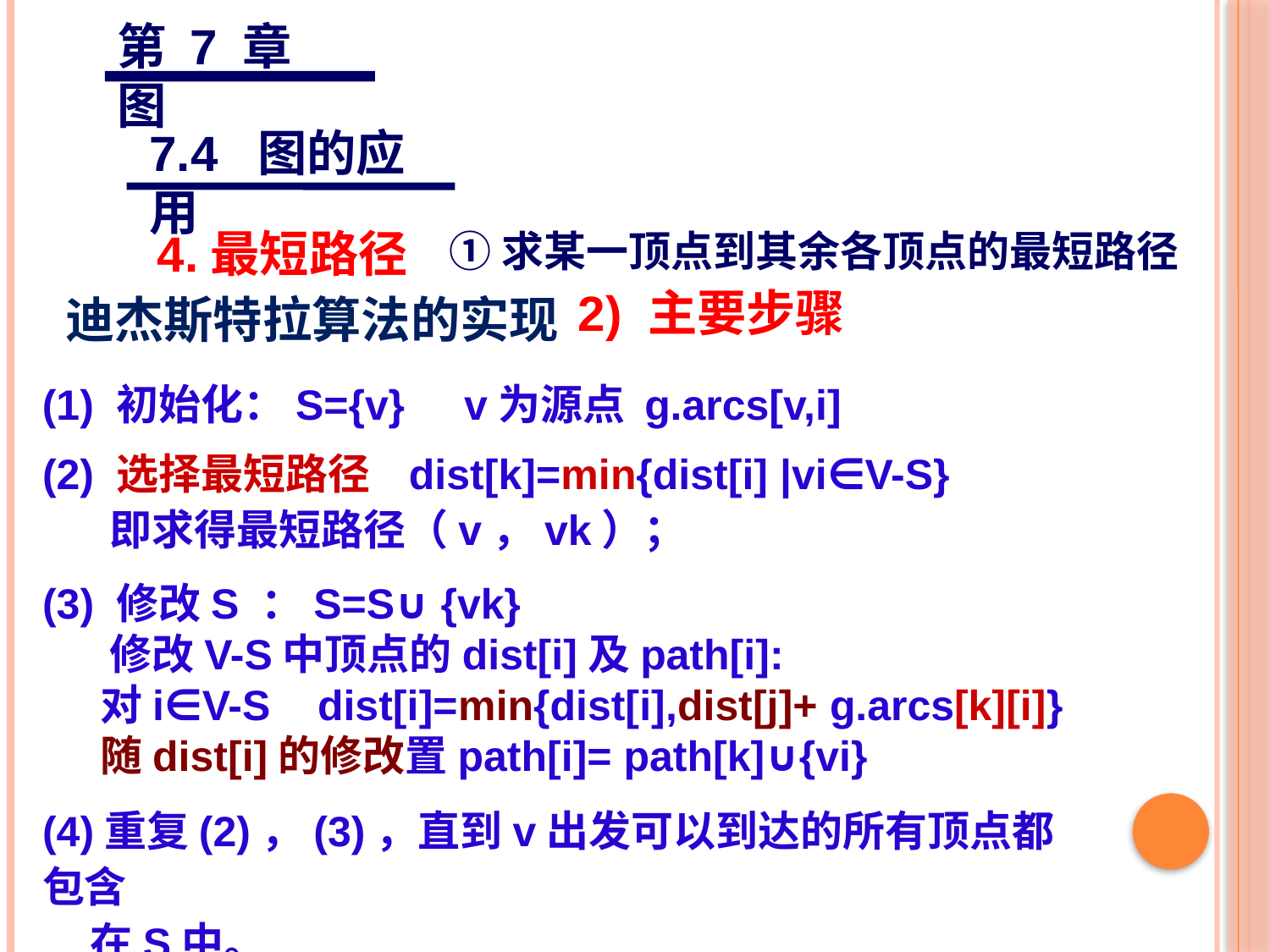

第 7 章  图

7.4  图的应用

4.最短路径
①求某一顶点到其余各顶点的最短路径
 迪杰斯特拉算法的实现
# 2) 主要步骤
(1) 初始化：S={v}     v为源点 g.arcs[v,i]
(2) 选择最短路径   dist[k]=min{dist[i] |vi∈V-S}
      即求得最短路径（v，vk）；
(3) 修改S ：S=S∪ {vk}
      修改V-S中顶点的dist[i]及path[i]:
     对i∈V-S    dist[i]=min{dist[i],dist[j]+ g.arcs[k][i]}
     随dist[i]的修改置path[i]= path[k]∪{vi}
(4)重复(2)，(3)，直到v出发可以到达的所有顶点都包含
    在S中。